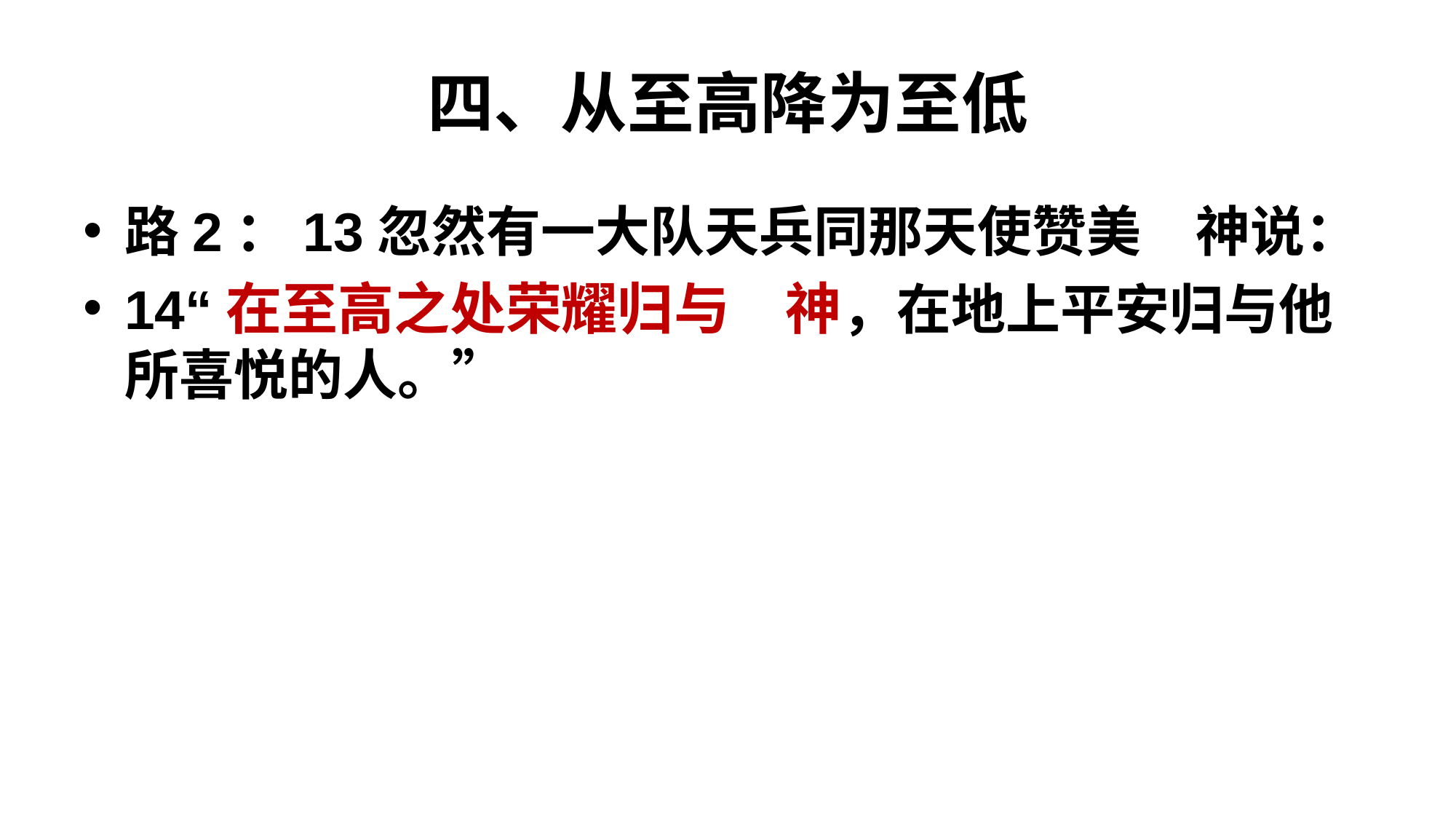

# 四、从至高降为至低
路2：13忽然有一大队天兵同那天使赞美　神说：
14“在至高之处荣耀归与　神，在地上平安归与他所喜悦的人。”